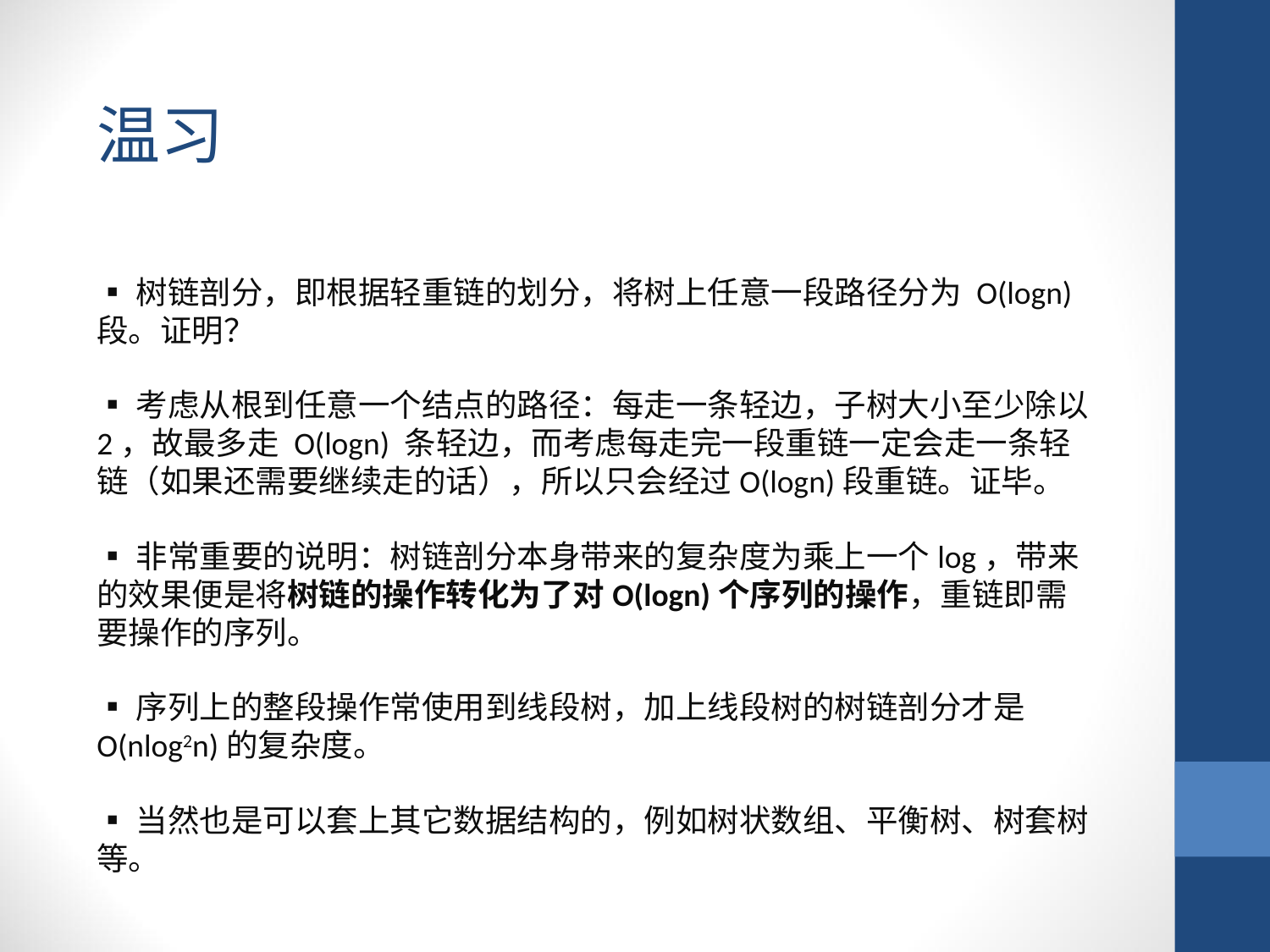

温习
▪树链剖分，即根据轻重链的划分，将树上任意一段路径分为 O(logn) 段。证明？
▪考虑从根到任意一个结点的路径：每走一条轻边，子树大小至少除以2，故最多走 O(logn) 条轻边，而考虑每走完一段重链一定会走一条轻链（如果还需要继续走的话），所以只会经过O(logn)段重链。证毕。
▪非常重要的说明：树链剖分本身带来的复杂度为乘上一个log，带来的效果便是将树链的操作转化为了对O(logn)个序列的操作，重链即需要操作的序列。
▪序列上的整段操作常使用到线段树，加上线段树的树链剖分才是 O(nlog2n)的复杂度。
▪当然也是可以套上其它数据结构的，例如树状数组、平衡树、树套树等。